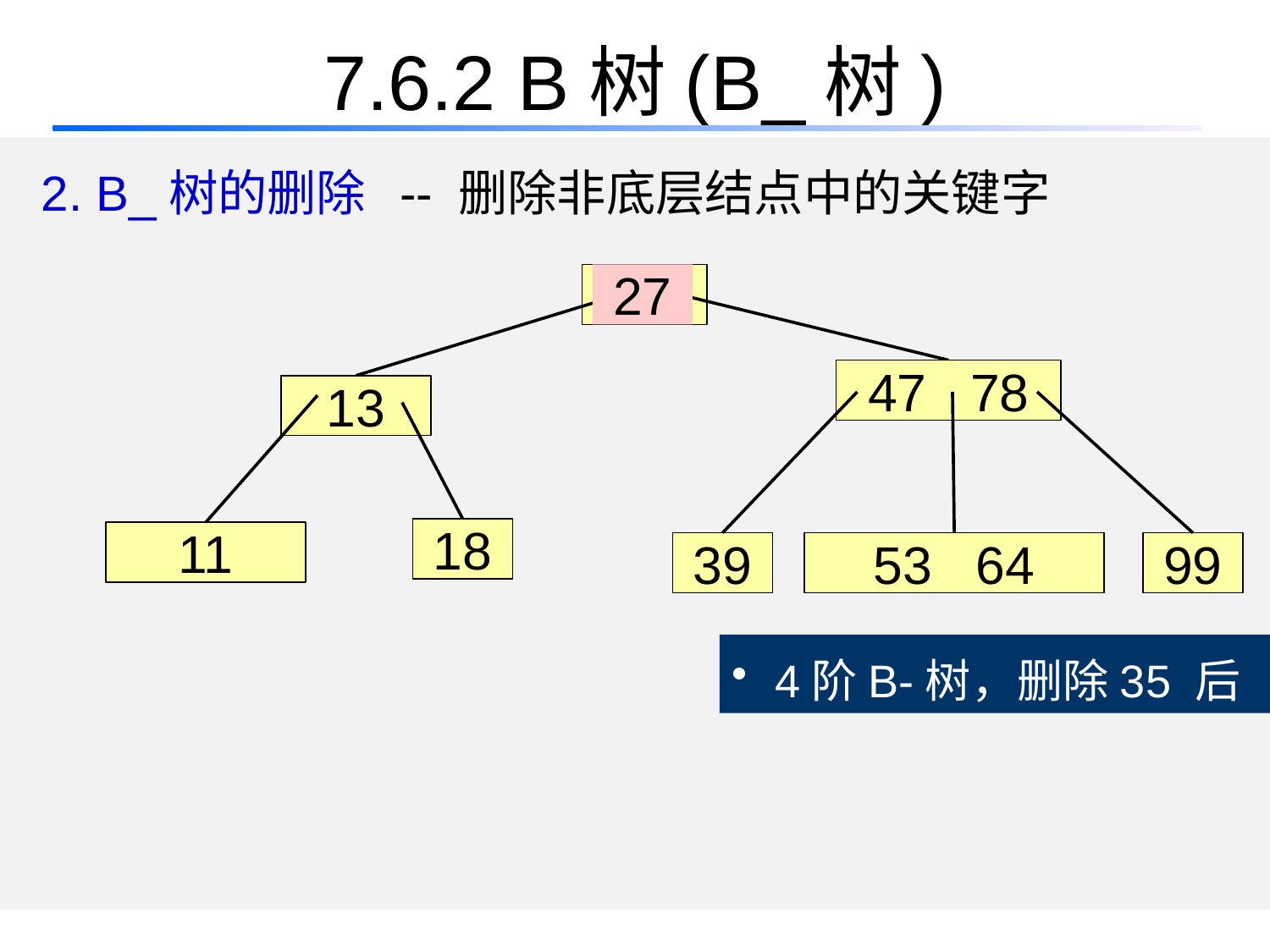

# 7.6.2 B树(B_树)

 2. B_树的删除  -- 删除非底层结点中的关键字
 35
27
47   78
13
18
11
39
53   64
99
 4阶B-树，删除35 后